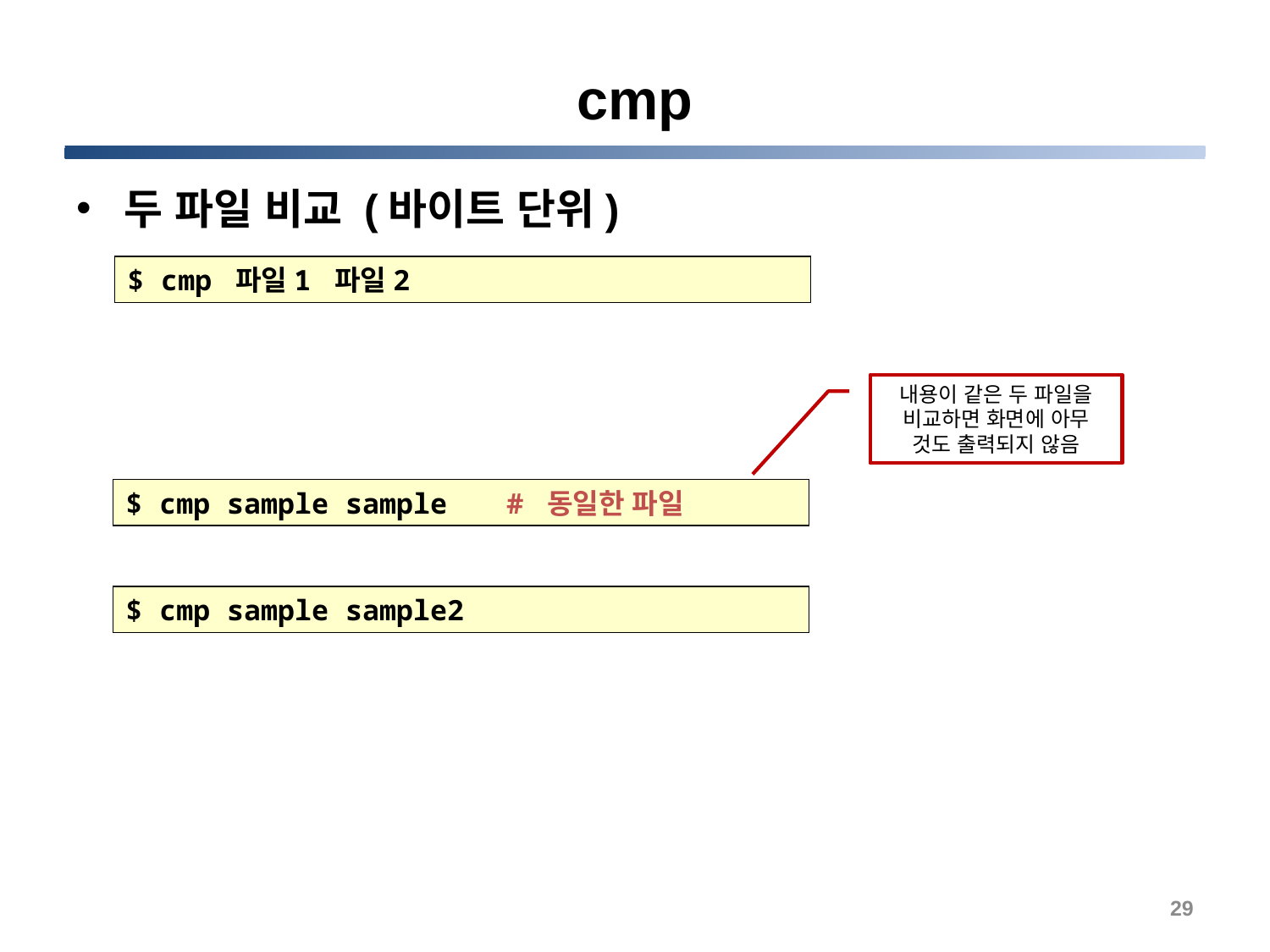

# cmp
두 파일 비교 (바이트 단위)
$ cmp 파일1 파일2
내용이 같은 두 파일을 비교하면 화면에 아무 것도 출력되지 않음
$ cmp sample sample 	# 동일한 파일
$ cmp sample sample2
29